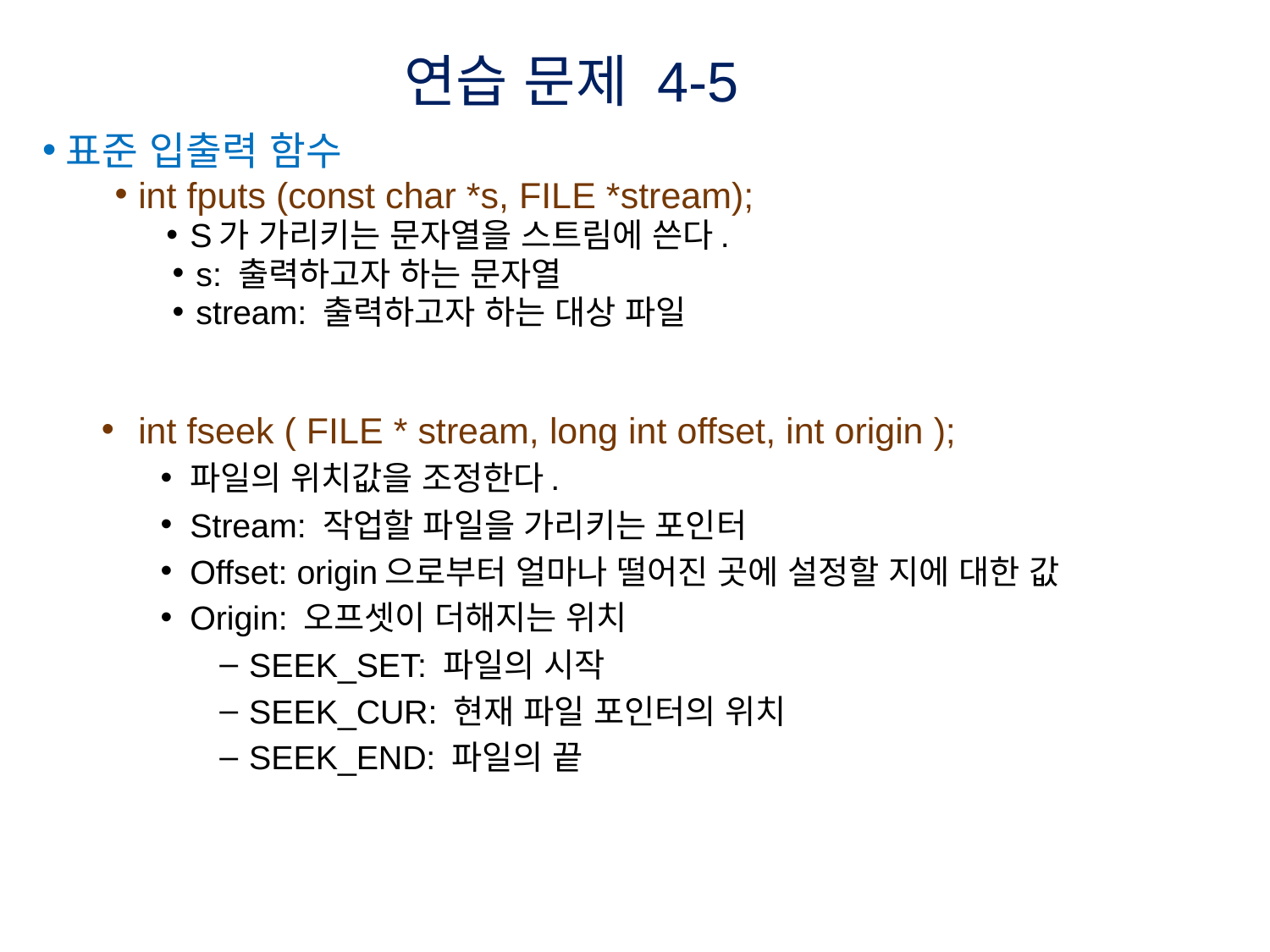

연습 문제 4-5
표준 입출력 함수
int fputs (const char *s, FILE *stream);
S가 가리키는 문자열을 스트림에 쓴다.
s: 출력하고자 하는 문자열
stream: 출력하고자 하는 대상 파일

int fseek ( FILE * stream, long int offset, int origin );
파일의 위치값을 조정한다.
Stream: 작업할 파일을 가리키는 포인터
Offset: origin으로부터 얼마나 떨어진 곳에 설정할 지에 대한 값
Origin: 오프셋이 더해지는 위치
SEEK_SET: 파일의 시작
SEEK_CUR: 현재 파일 포인터의 위치
SEEK_END: 파일의 끝